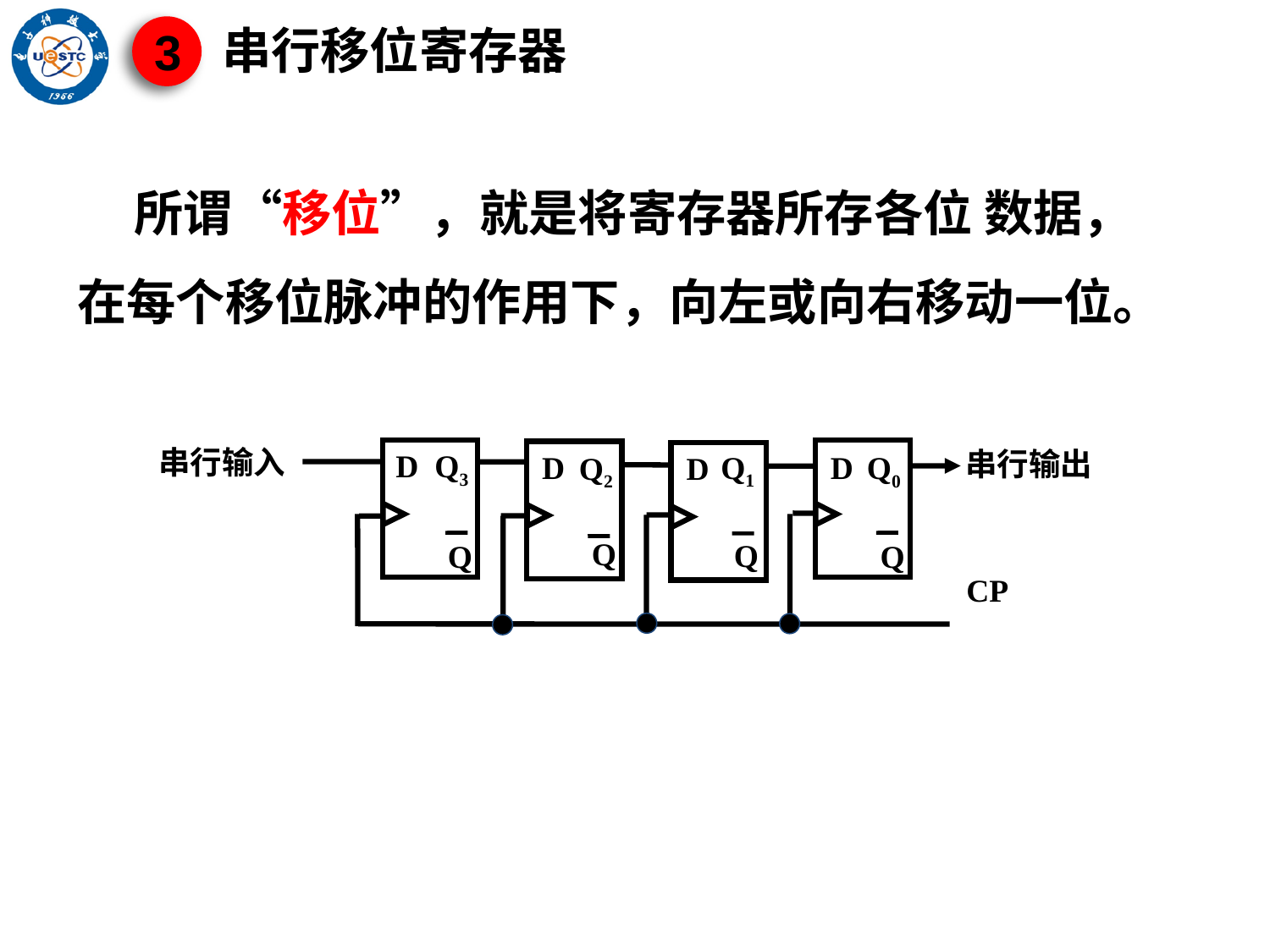

串行移位寄存器
3
    所谓“移位”，就是将寄存器所存各位 数据，在每个移位脉冲的作用下，向左或向右移动一位。
串行输入
串行输出
D

Q3

D
Q1

Q0
D
Q2
D

Q
Q
Q
Q

CP